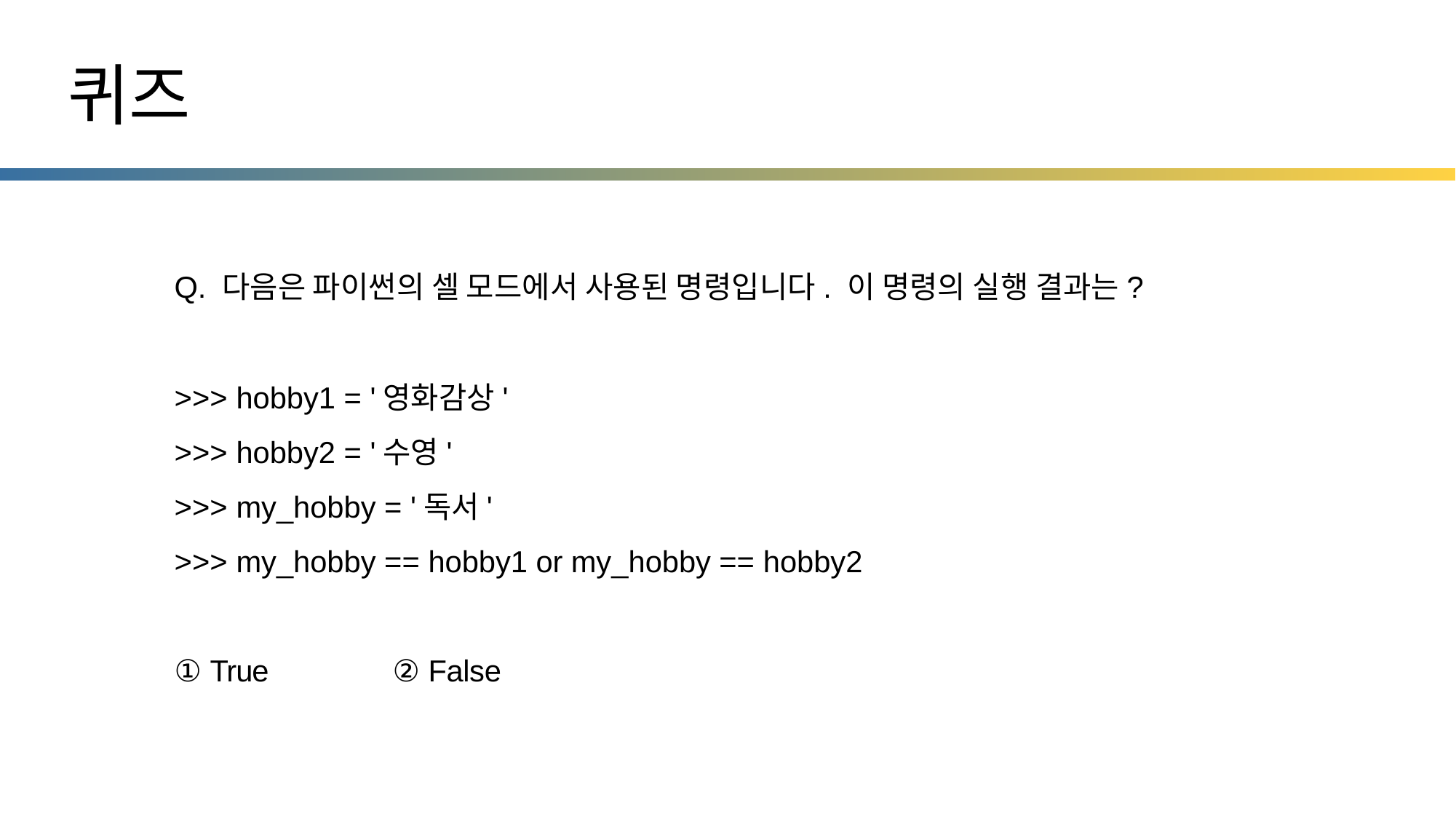

# 퀴즈
Q. 다음은 파이썬의 셀 모드에서 사용된 명령입니다. 이 명령의 실행 결과는?

>>> hobby1 = '영화감상'
>>> hobby2 = '수영'
>>> my_hobby = '독서'
>>> my_hobby == hobby1 or my_hobby == hobby2

① True		② False